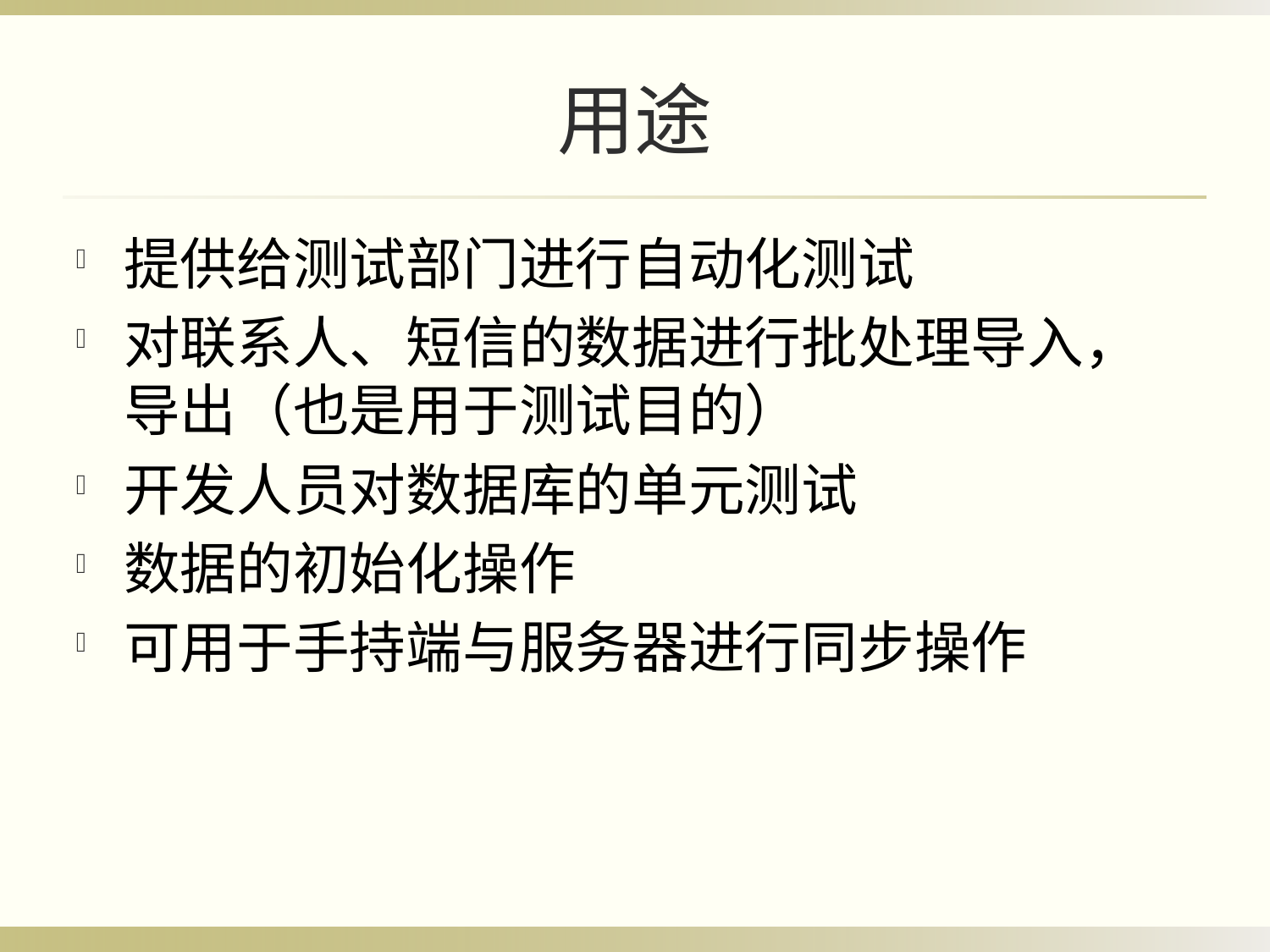

# 用途
提供给测试部门进行自动化测试
对联系人、短信的数据进行批处理导入，导出（也是用于测试目的）
开发人员对数据库的单元测试
数据的初始化操作
可用于手持端与服务器进行同步操作